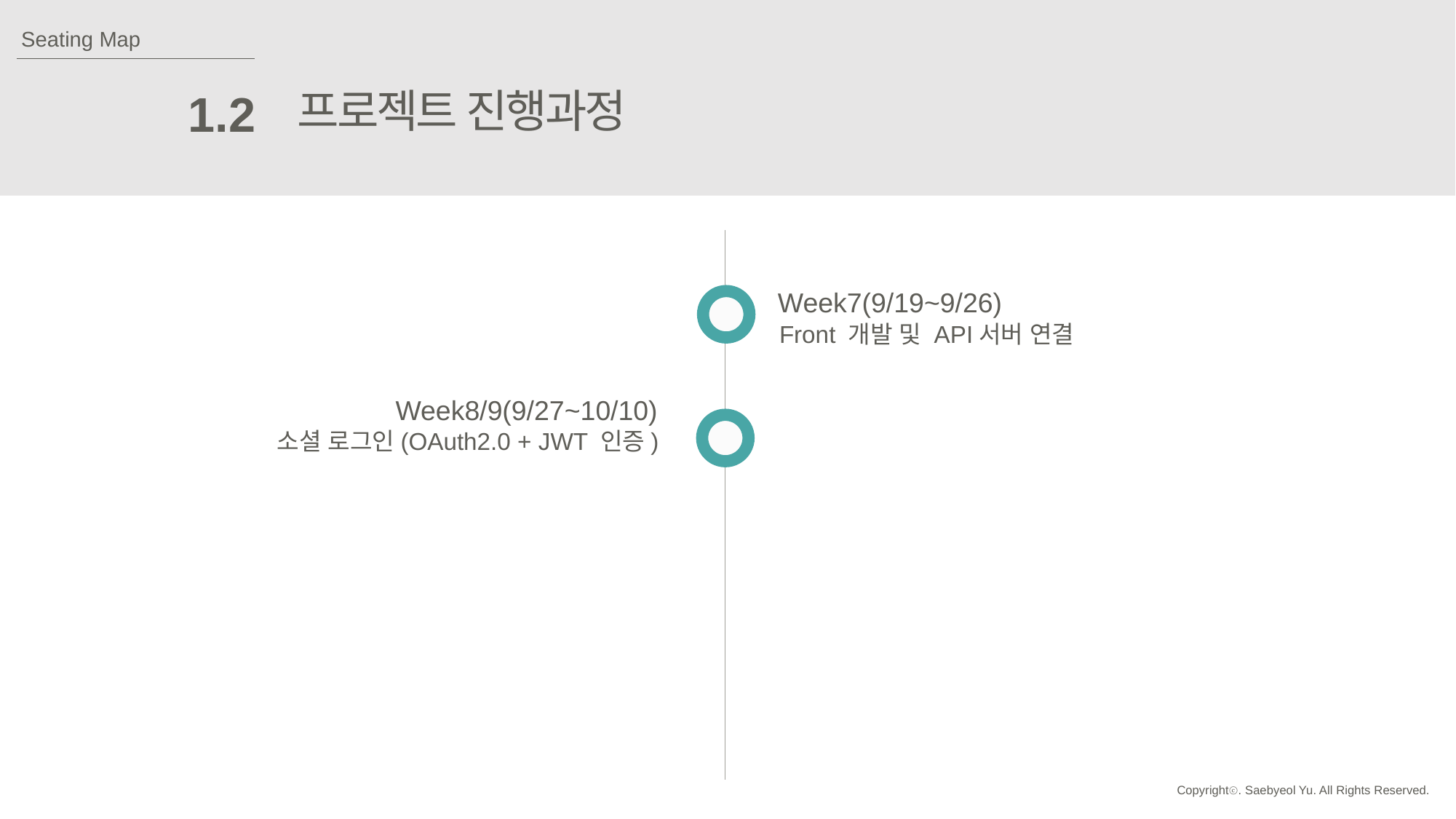

Seating Map
프로젝트 진행과정
1.2

Week7(9/19~9/26)
Front 개발 및 API서버 연결
Week8/9(9/27~10/10)
소셜 로그인(OAuth2.0 + JWT 인증)